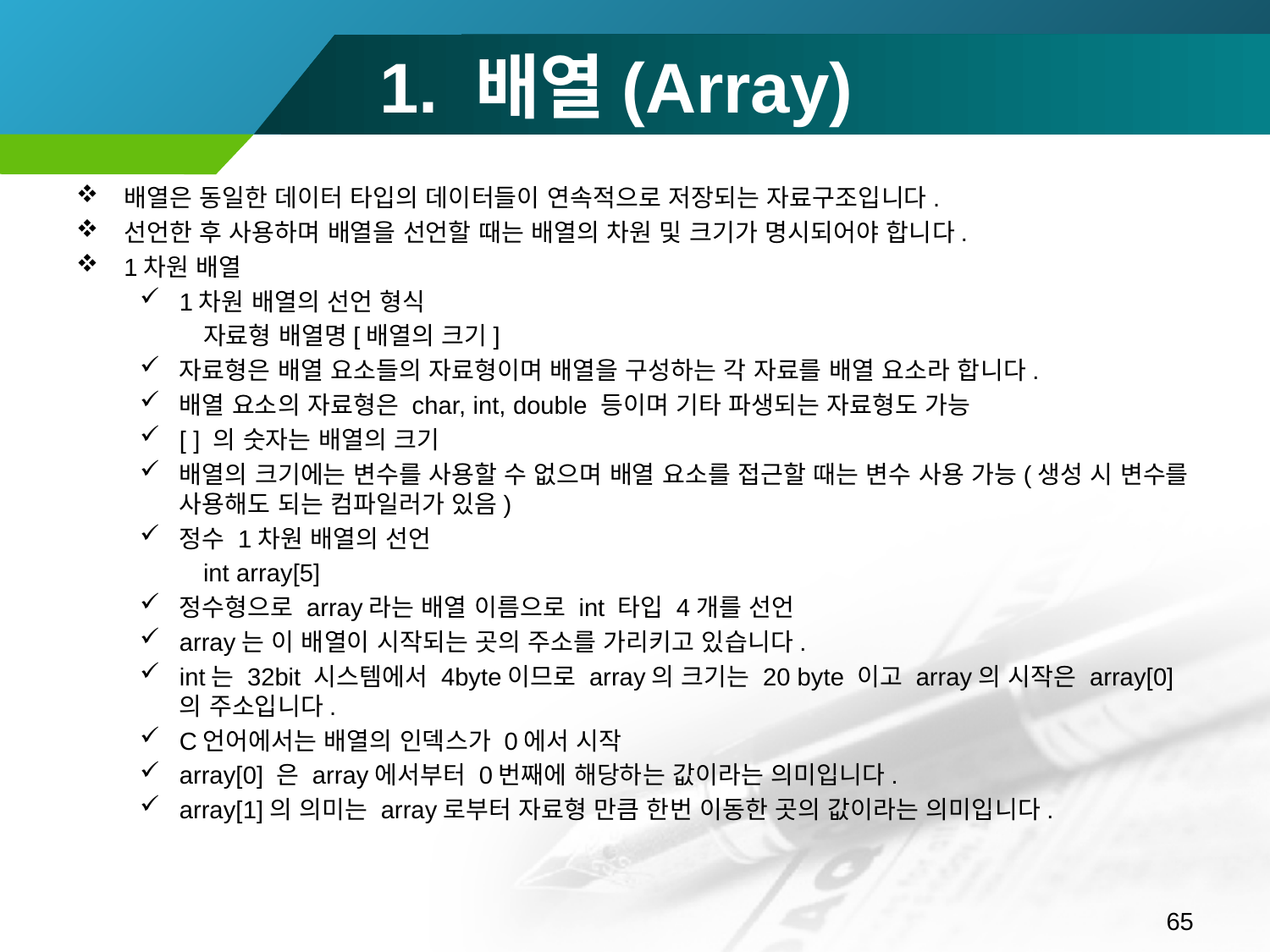

# 1. 배열(Array)
배열은 동일한 데이터 타입의 데이터들이 연속적으로 저장되는 자료구조입니다.
선언한 후 사용하며 배열을 선언할 때는 배열의 차원 및 크기가 명시되어야 합니다.
1차원 배열
1차원 배열의 선언 형식
자료형 배열명[배열의 크기]
자료형은 배열 요소들의 자료형이며 배열을 구성하는 각 자료를 배열 요소라 합니다.
배열 요소의 자료형은 char, int, double 등이며 기타 파생되는 자료형도 가능
[ ] 의 숫자는 배열의 크기
배열의 크기에는 변수를 사용할 수 없으며 배열 요소를 접근할 때는 변수 사용 가능(생성 시 변수를 사용해도 되는 컴파일러가 있음)
정수 1차원 배열의 선언
int array[5]
정수형으로 array라는 배열 이름으로 int 타입 4개를 선언
array는 이 배열이 시작되는 곳의 주소를 가리키고 있습니다.
int는 32bit 시스템에서 4byte이므로 array의 크기는 20 byte 이고 array의 시작은 array[0]의 주소입니다.
C언어에서는 배열의 인덱스가 0에서 시작
array[0] 은 array에서부터 0번째에 해당하는 값이라는 의미입니다.
array[1]의 의미는 array로부터 자료형 만큼 한번 이동한 곳의 값이라는 의미입니다.
65